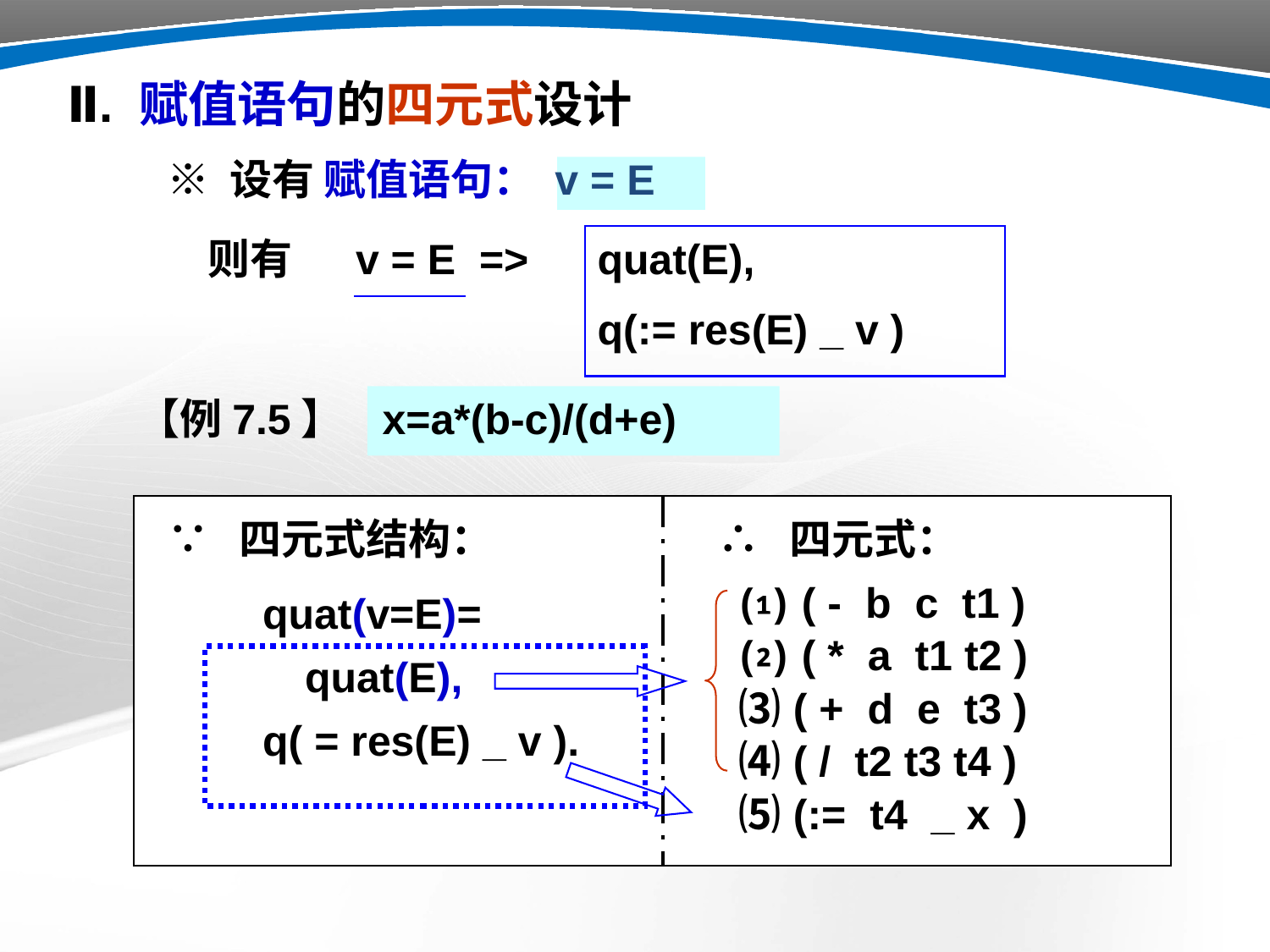

Ⅱ. 赋值语句的四元式设计
※ 设有 赋值语句： v = E

则有

v = E  =>

quat(E),

q(:= res(E) _ v )
【例7.5】   x=a*(b-c)/(d+e)

∵  四元式结构：
∴  四元式：
⑴ ( -  b  c  t1 )
quat(v=E)=

⑵ ( *  a  t1 t2 )
quat(E),

⑶ ( +  d  e  t3 )
q( = res(E) _ v ).
⑷ ( /  t2 t3 t4 )

⑸ (:=  t4  _ x  )